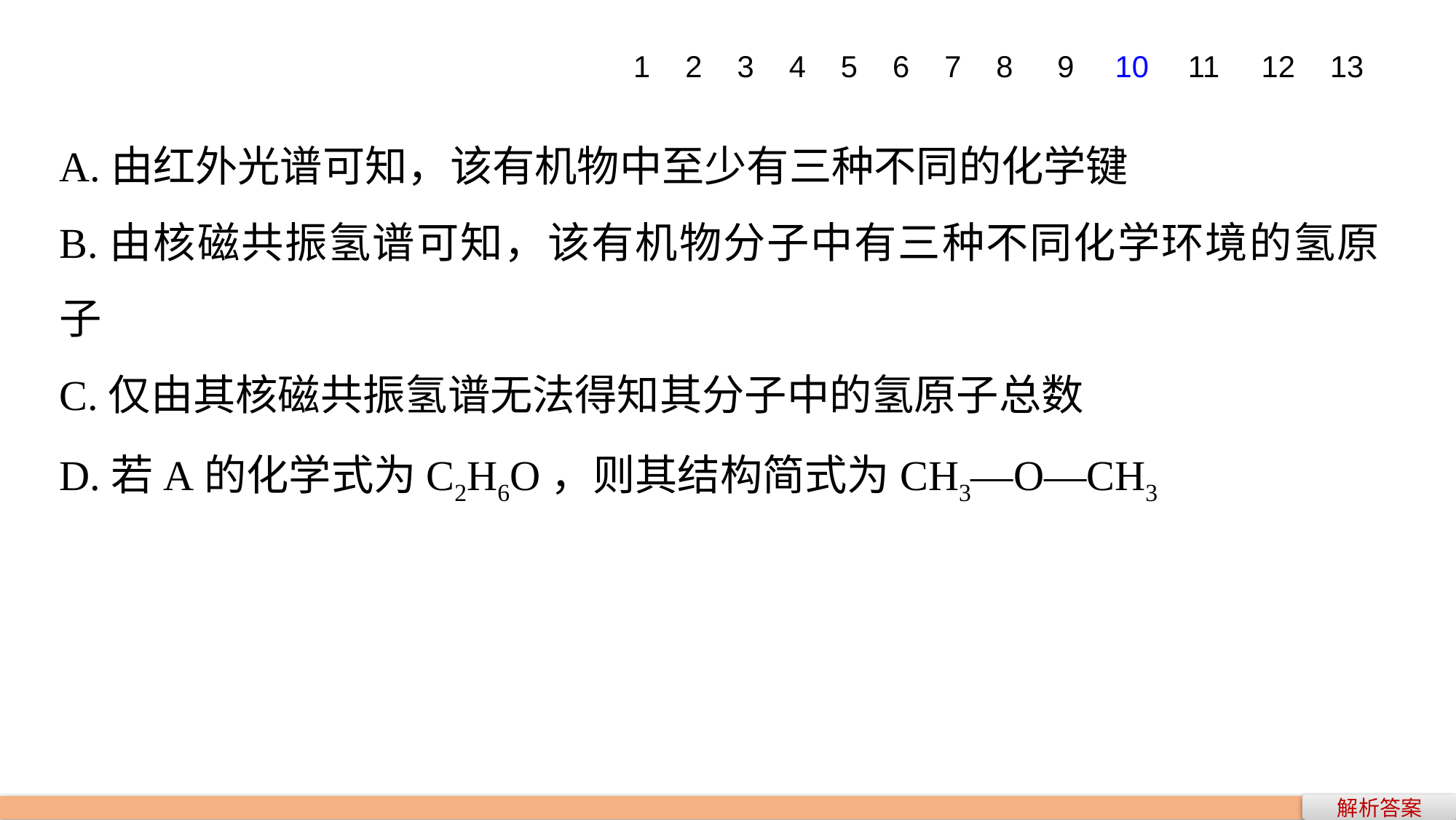

1
2
3
4
5
6
7
8
9
10
11
12
13
A.由红外光谱可知，该有机物中至少有三种不同的化学键
B.由核磁共振氢谱可知，该有机物分子中有三种不同化学环境的氢原子
C.仅由其核磁共振氢谱无法得知其分子中的氢原子总数
D.若A的化学式为C2H6O，则其结构简式为CH3—O—CH3
解析答案